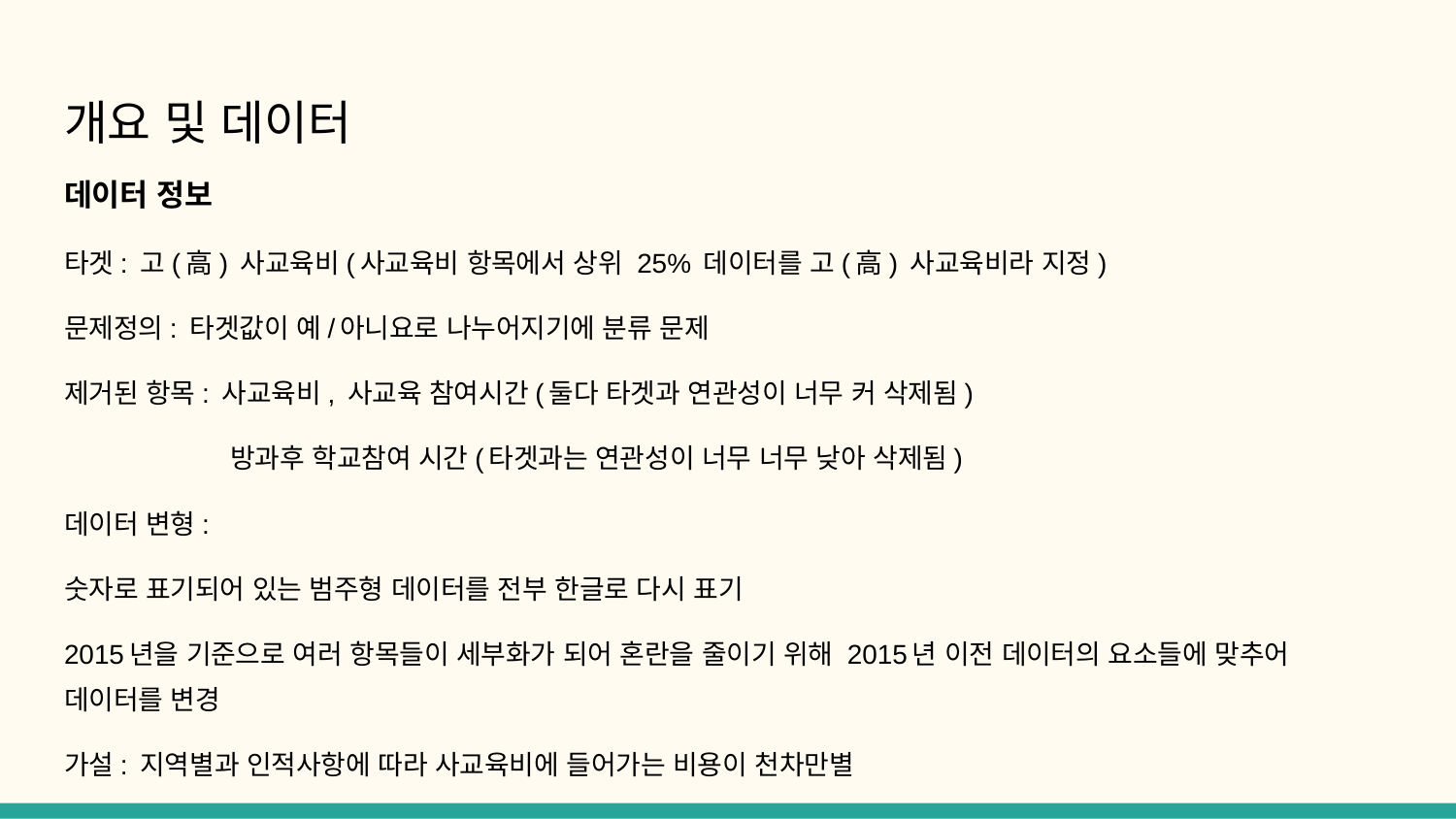

# 개요 및 데이터
데이터 정보
타겟: 고(高) 사교육비(사교육비 항목에서 상위 25% 데이터를 고(高) 사교육비라 지정)
문제정의: 타겟값이 예/아니요로 나누어지기에 분류 문제
제거된 항목: 사교육비, 사교육 참여시간(둘다 타겟과 연관성이 너무 커 삭제됨)
		     방과후 학교참여 시간(타겟과는 연관성이 너무 너무 낮아 삭제됨)
데이터 변형:
숫자로 표기되어 있는 범주형 데이터를 전부 한글로 다시 표기
2015년을 기준으로 여러 항목들이 세부화가 되어 혼란을 줄이기 위해 2015년 이전 데이터의 요소들에 맞추어 데이터를 변경
가설: 지역별과 인적사항에 따라 사교육비에 들어가는 비용이 천차만별